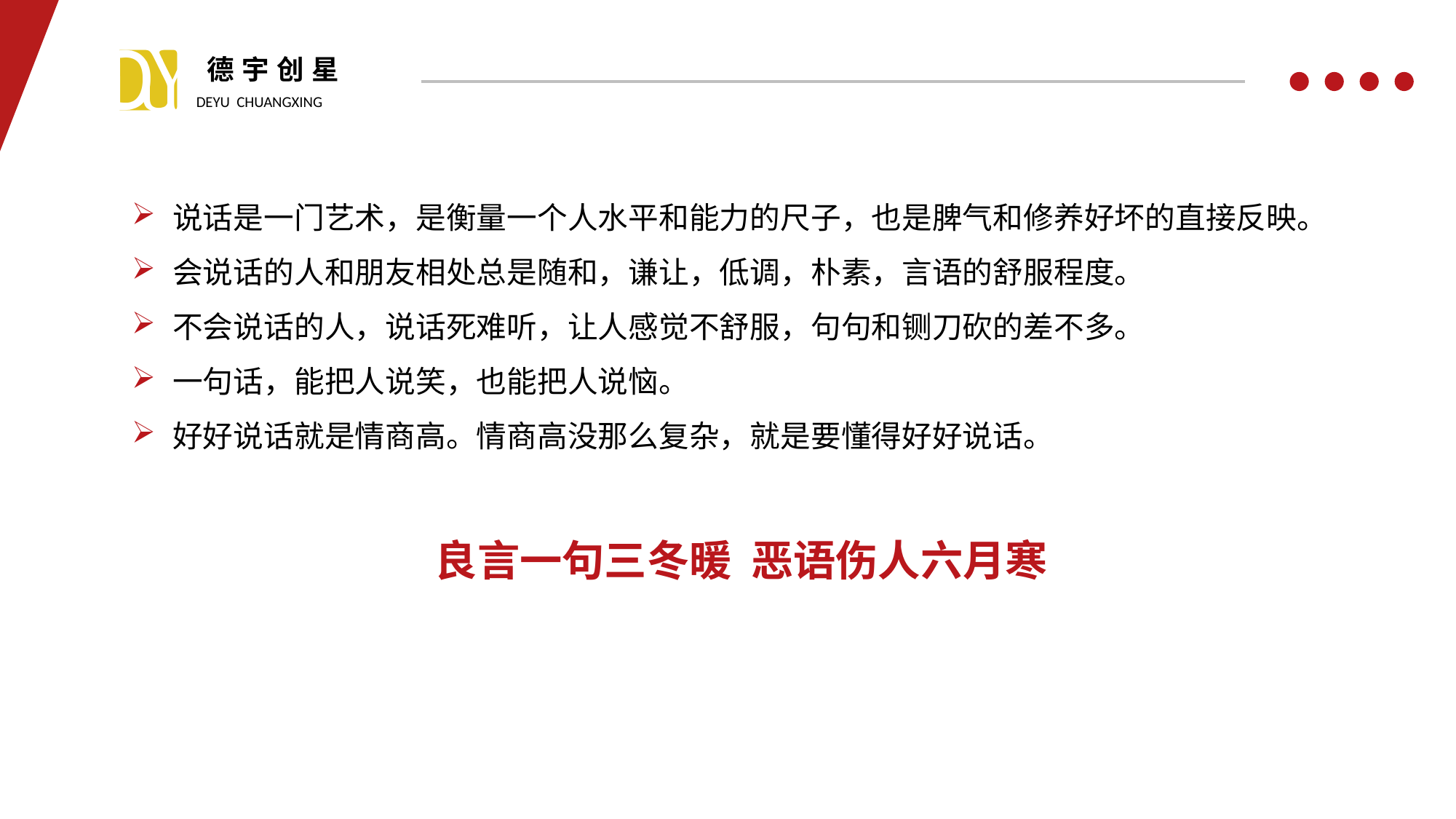

说话是一门艺术，是衡量一个人水平和能力的尺子，也是脾气和修养好坏的直接反映。
会说话的人和朋友相处总是随和，谦让，低调，朴素，言语的舒服程度。
不会说话的人，说话死难听，让人感觉不舒服，句句和铡刀砍的差不多。
一句话，能把人说笑，也能把人说恼。
好好说话就是情商高。情商高没那么复杂，就是要懂得好好说话。

   良言一句三冬暖  恶语伤人六月寒